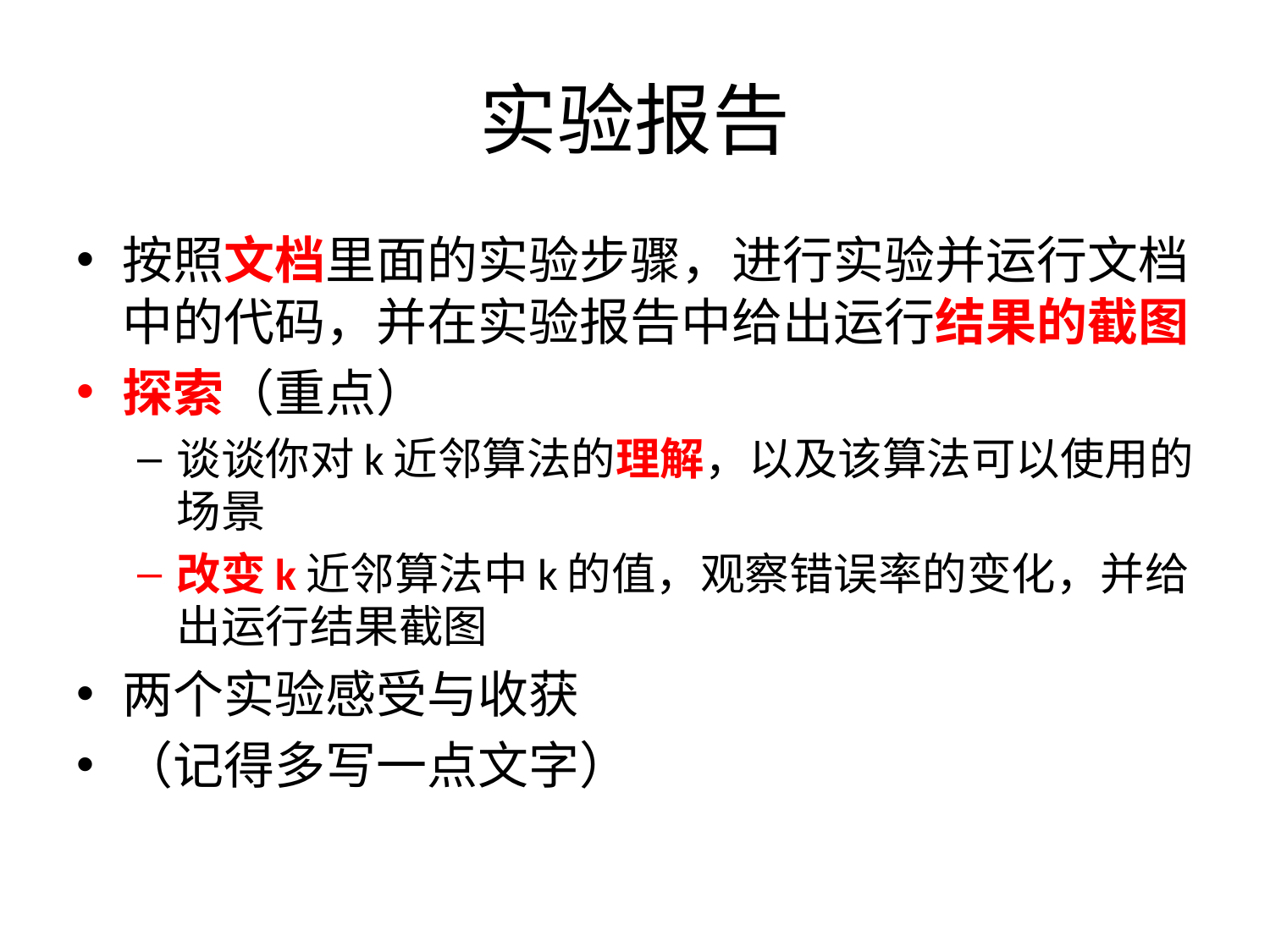

# 实验报告
按照文档里面的实验步骤，进行实验并运行文档中的代码，并在实验报告中给出运行结果的截图
探索（重点）
谈谈你对k近邻算法的理解，以及该算法可以使用的场景
改变k近邻算法中k的值，观察错误率的变化，并给出运行结果截图
两个实验感受与收获
（记得多写一点文字）